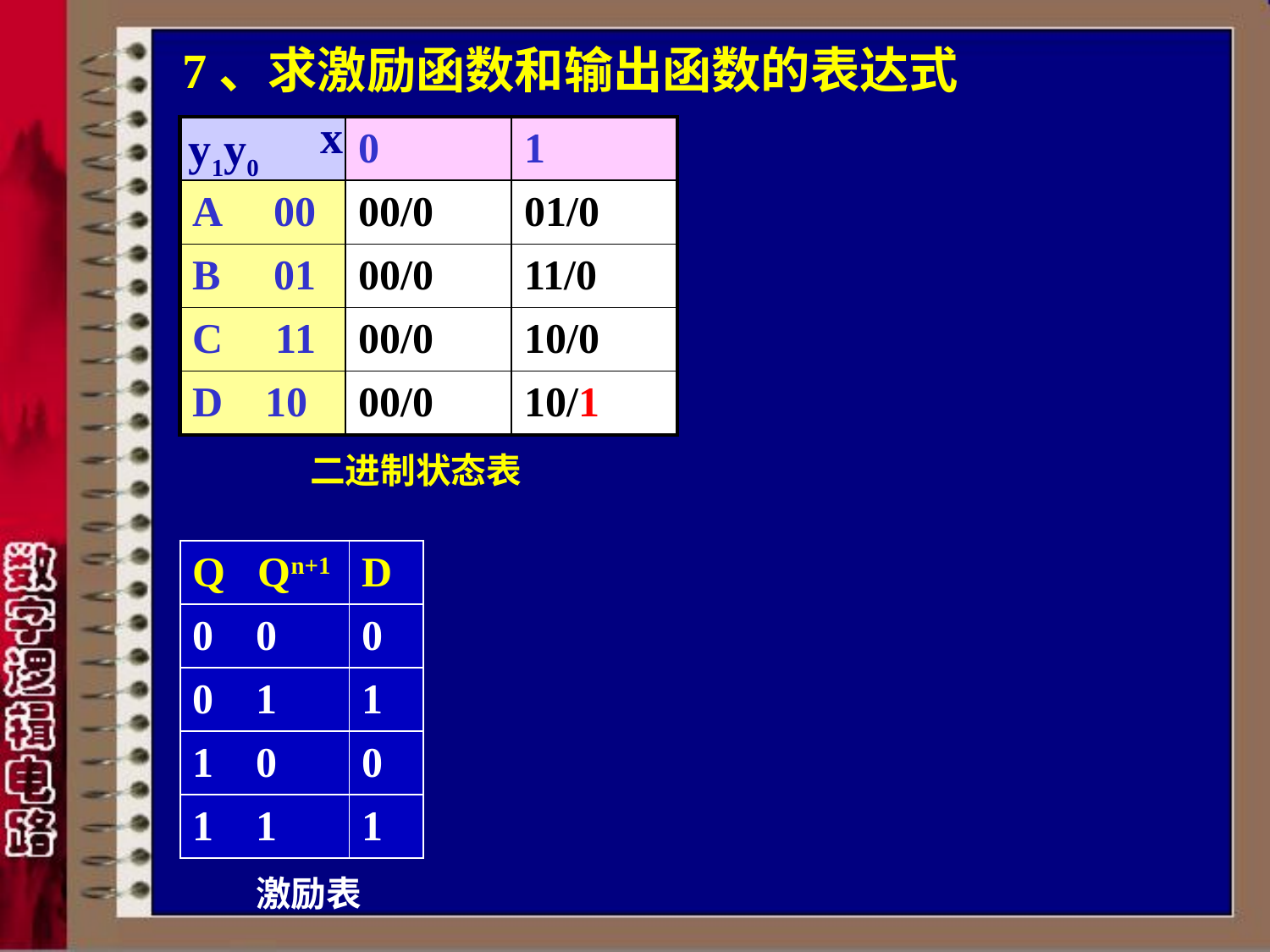

# 7、求激励函数和输出函数的表达式
x
y1y0
|  | 0 | 1 |
| --- | --- | --- |
| A 00 | 00/0 | 01/0 |
| B 01 | 00/0 | 11/0 |
| C 11 | 00/0 | 10/0 |
| D 10 | 00/0 | 10/1 |
二进制状态表
| Q Qn+1 | D |
| --- | --- |
| 0 0 | 0 |
| 0 1 | 1 |
| 1 0 | 0 |
| 1 1 | 1 |
激励表